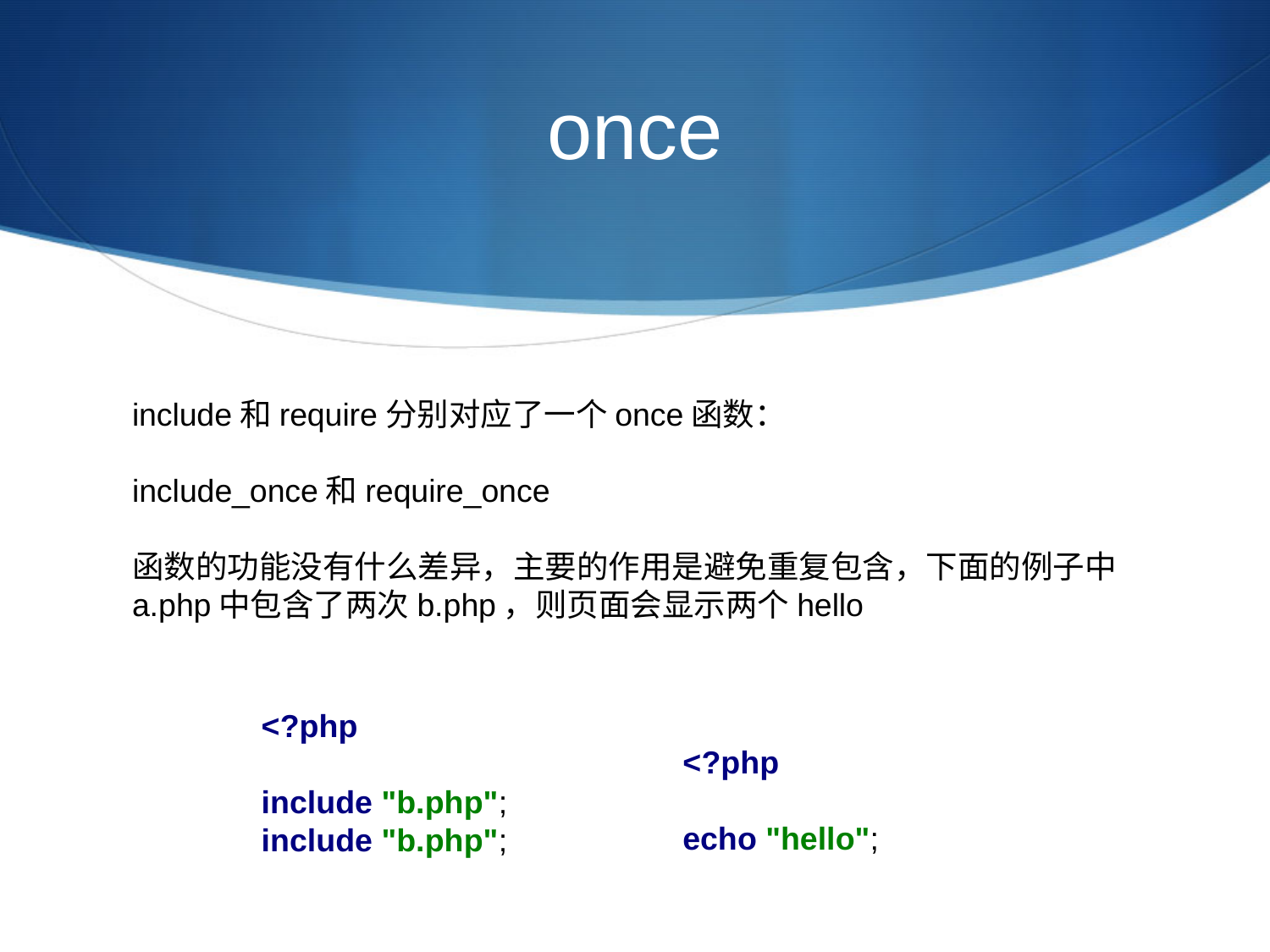

# once
include和require分别对应了一个once函数：

include_once和require_once

函数的功能没有什么差异，主要的作用是避免重复包含，下面的例子中a.php中包含了两次b.php，则页面会显示两个hello
<?php
include "b.php";
include "b.php";
<?php
echo "hello";